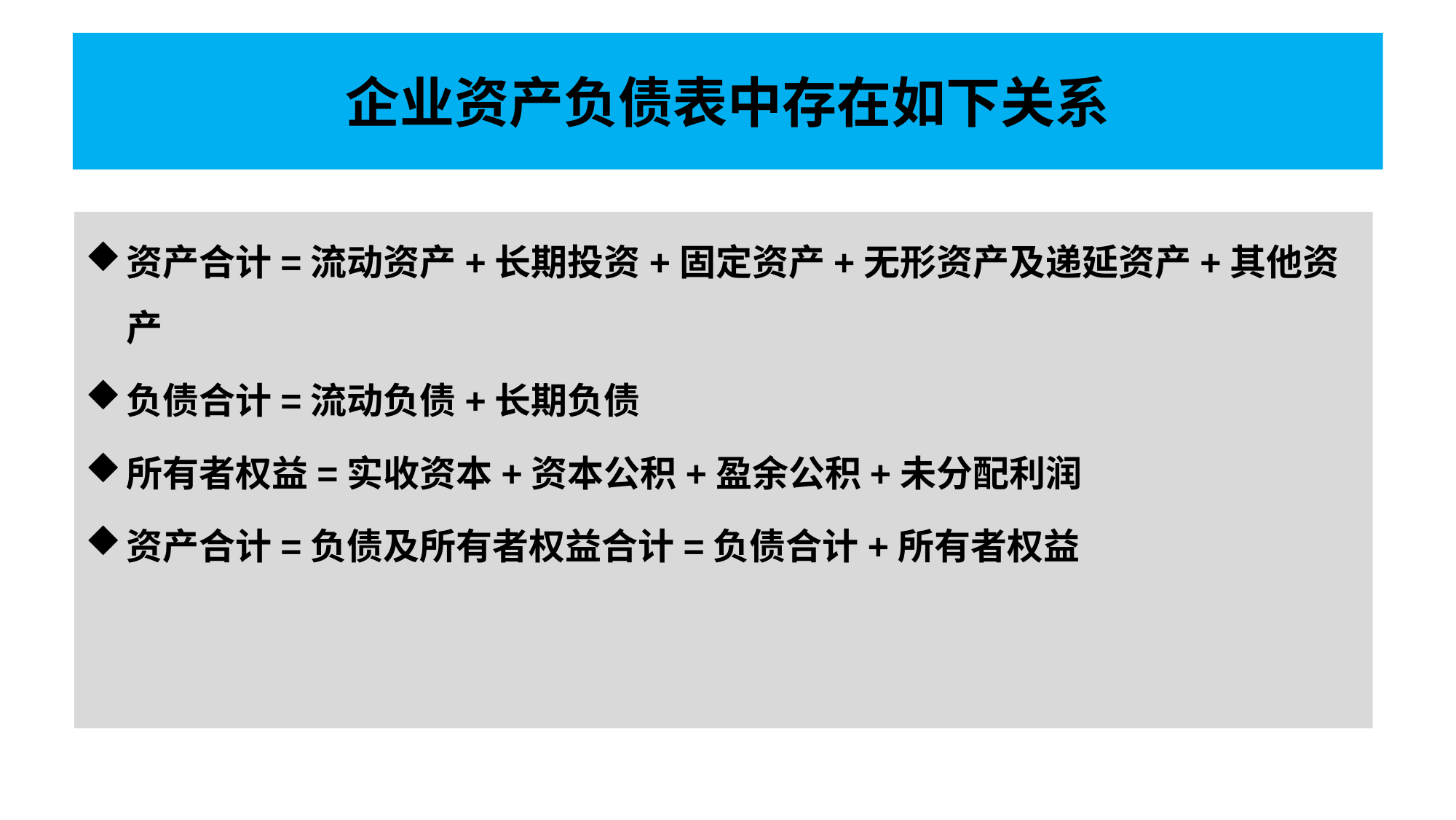

企业资产负债表中存在如下关系
资产合计=流动资产+长期投资+固定资产+无形资产及递延资产+其他资产
负债合计=流动负债+长期负债
所有者权益=实收资本+资本公积+盈余公积+未分配利润
资产合计=负债及所有者权益合计=负债合计+所有者权益